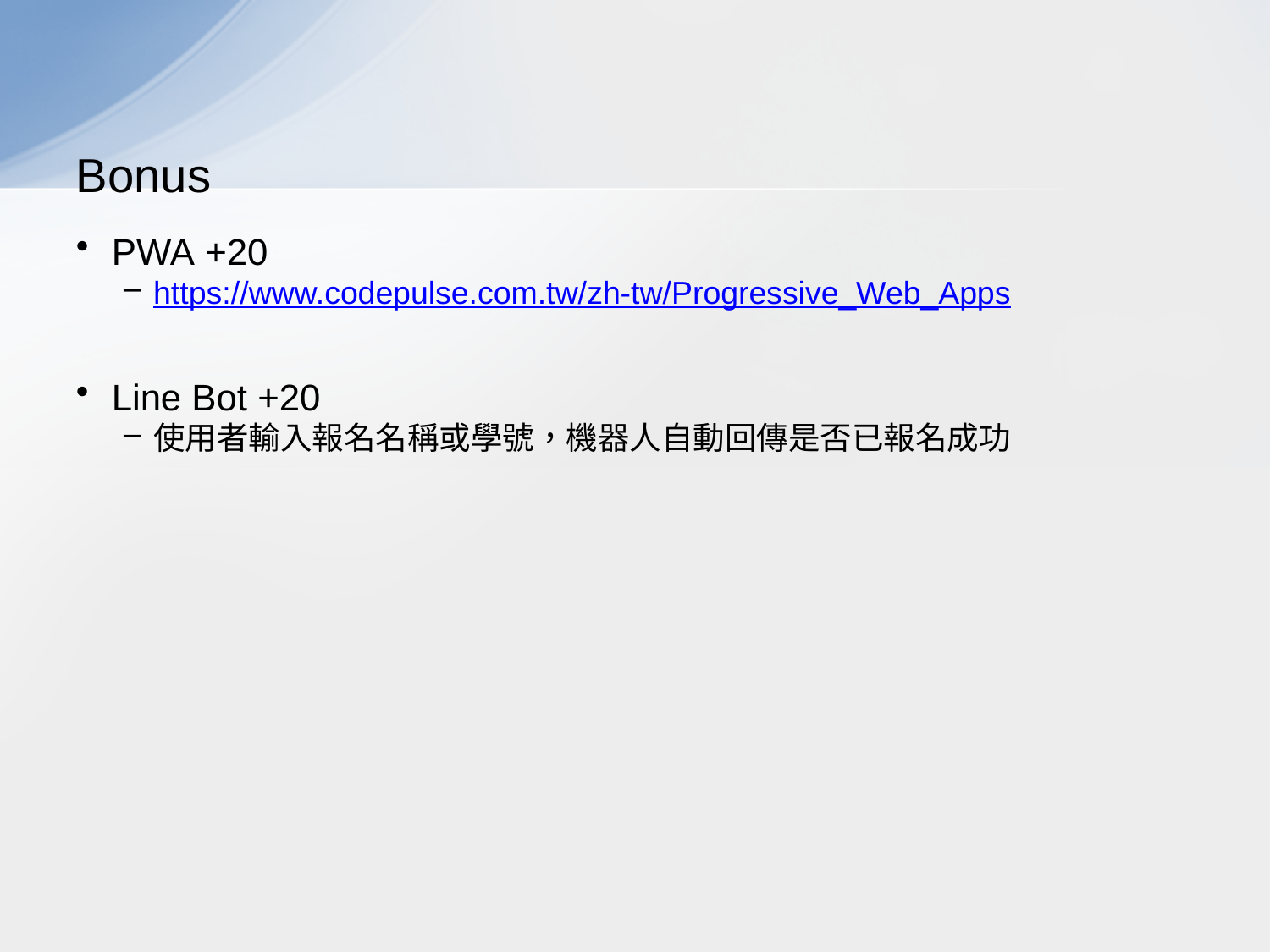

# Bonus
PWA +20
https://www.codepulse.com.tw/zh-tw/Progressive_Web_Apps

Line Bot +20
使用者輸入報名名稱或學號，機器人自動回傳是否已報名成功